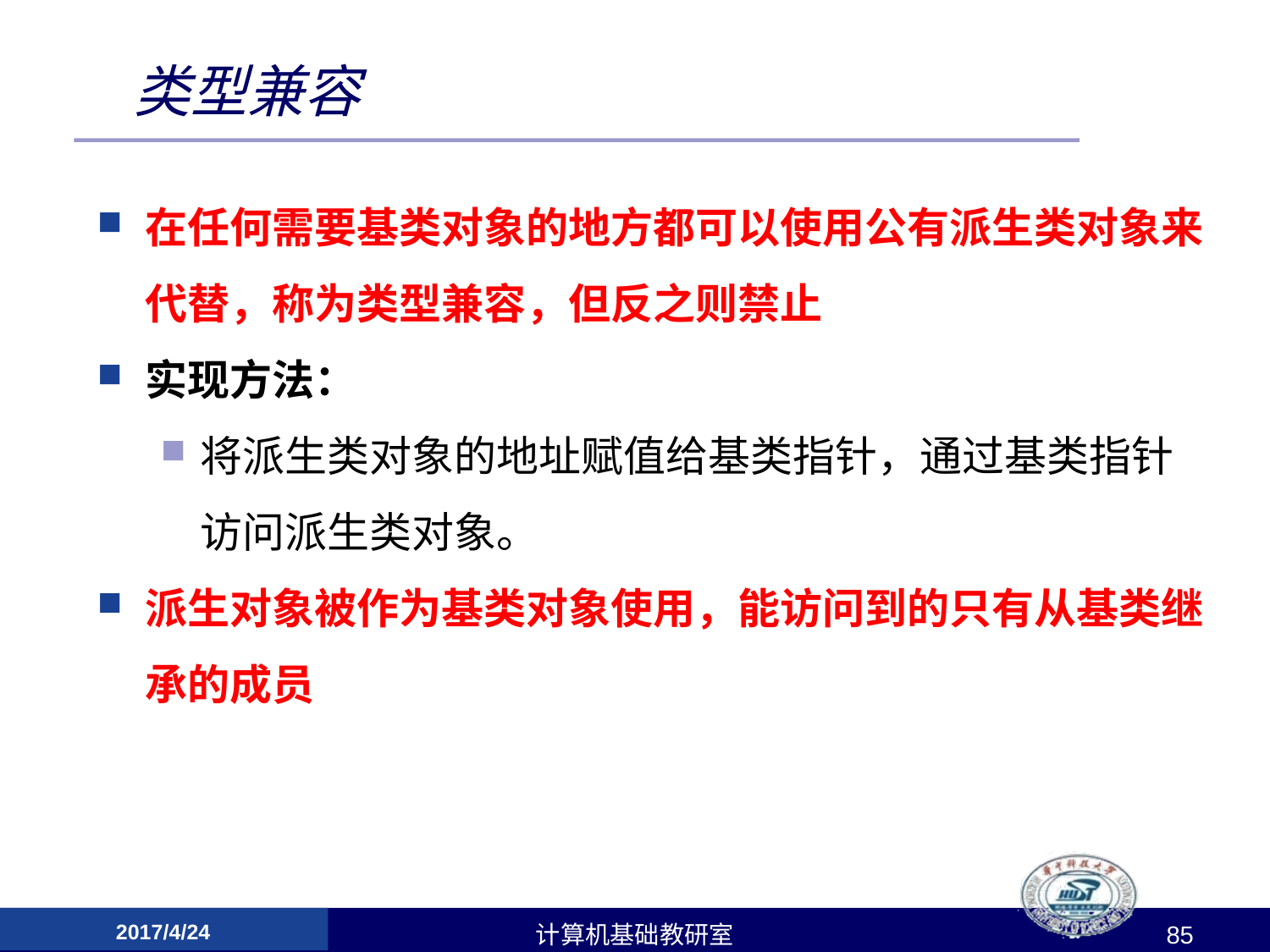

# 类型兼容
在任何需要基类对象的地方都可以使用公有派生类对象来代替，称为类型兼容，但反之则禁止
实现方法：
将派生类对象的地址赋值给基类指针，通过基类指针访问派生类对象。
派生对象被作为基类对象使用，能访问到的只有从基类继承的成员
2017/4/24
计算机基础教研室
85